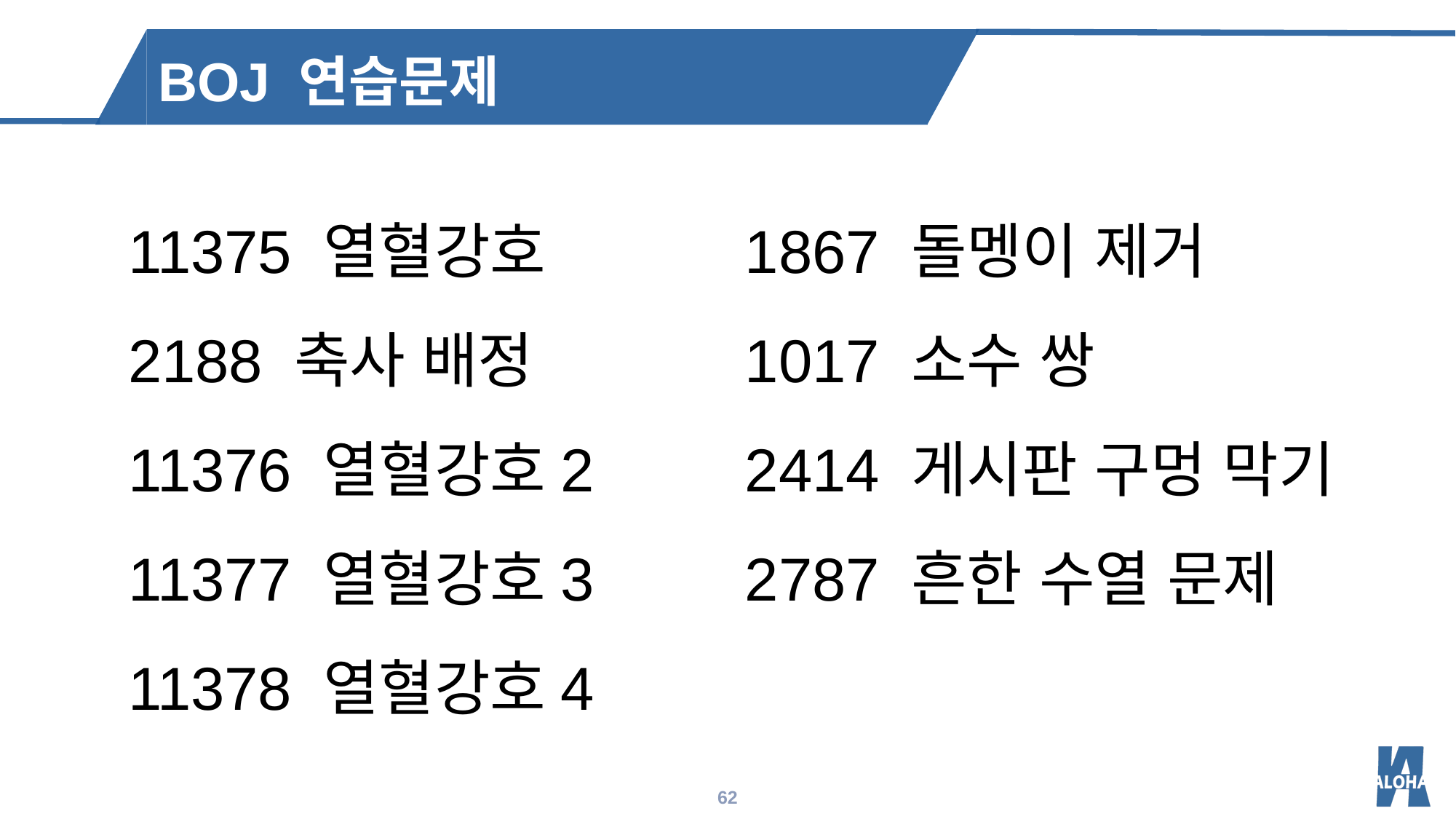

BOJ 연습문제
11375 열혈강호
2188 축사 배정
11376 열혈강호2
11377 열혈강호3
11378 열혈강호4
1867 돌멩이 제거
1017 소수 쌍
2414 게시판 구멍 막기
2787 흔한 수열 문제
62